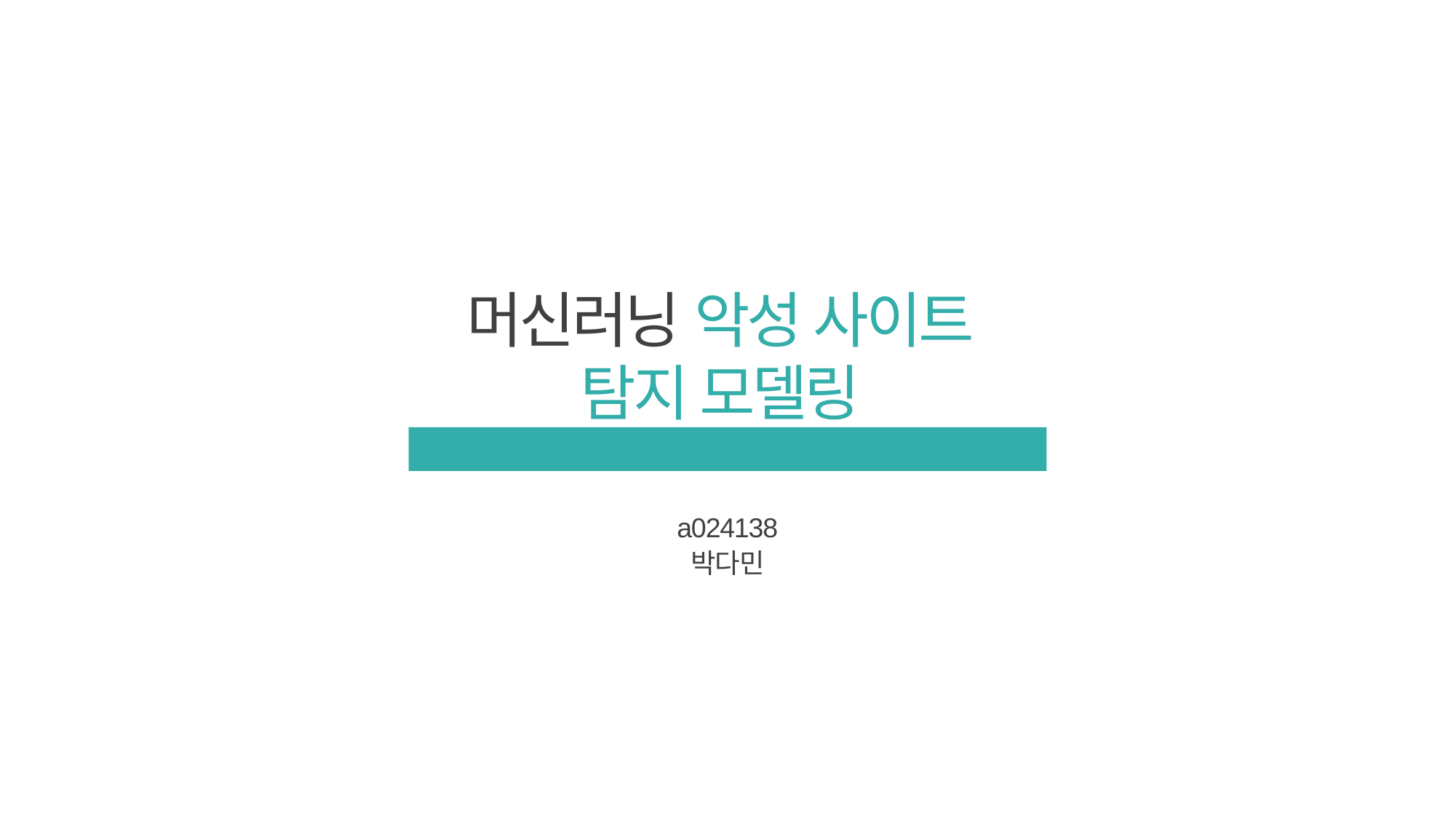

머신러닝 악성 사이트
탐지 모델링

KT AIVLE 2기
a024138
박다민